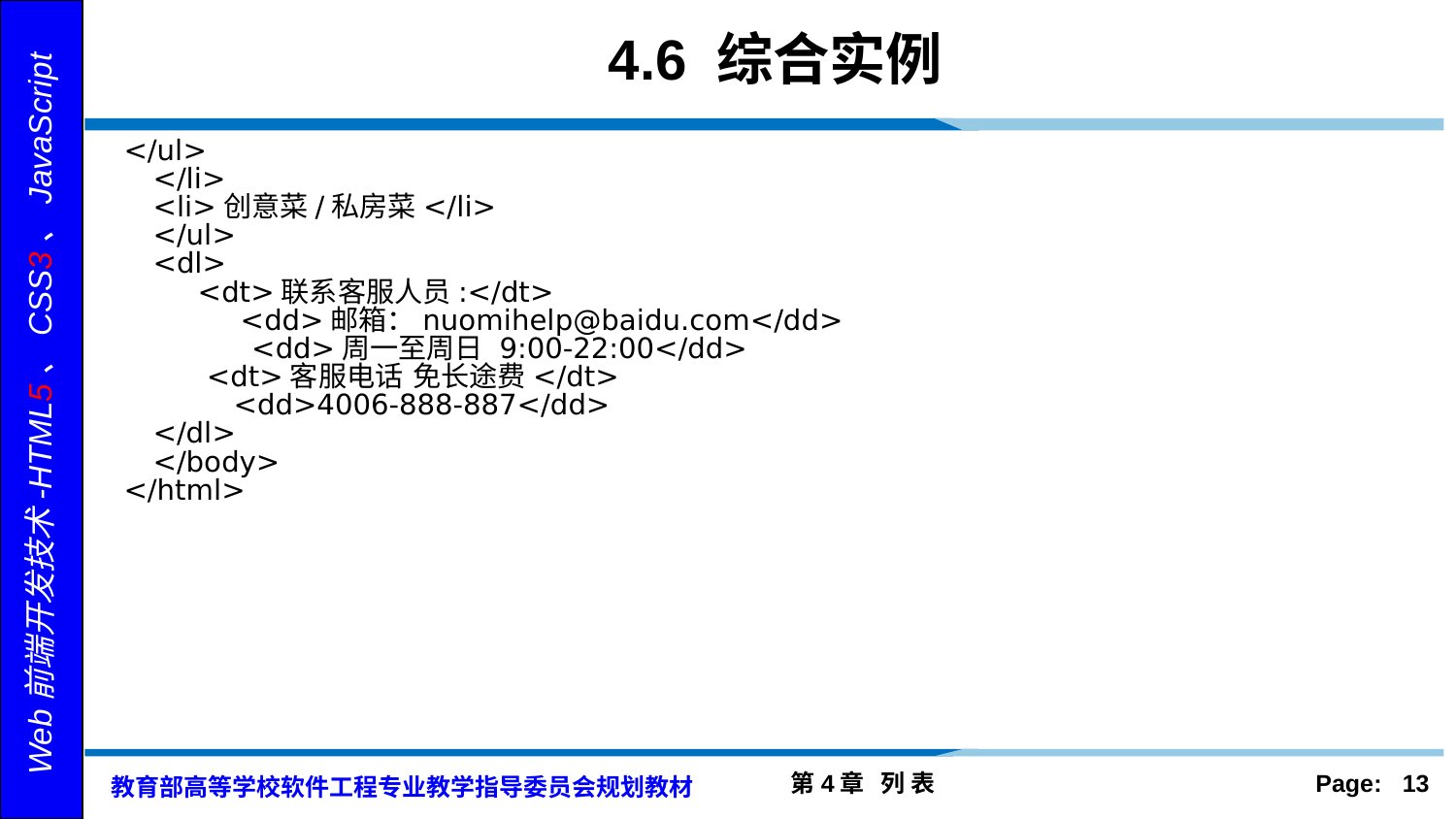

# 4.6 综合实例
</ul>
	</li>
	<li>创意菜/私房菜</li>
	</ul>
	<dl>
	     <dt>联系客服人员:</dt>
             <dd>邮箱：nuomihelp@baidu.com</dd>
	           <dd>周一至周日 9:00-22:00</dd>
	      <dt>客服电话 免长途费</dt>
	         <dd>4006-888-887</dd>
	</dl>
	</body>
</html>